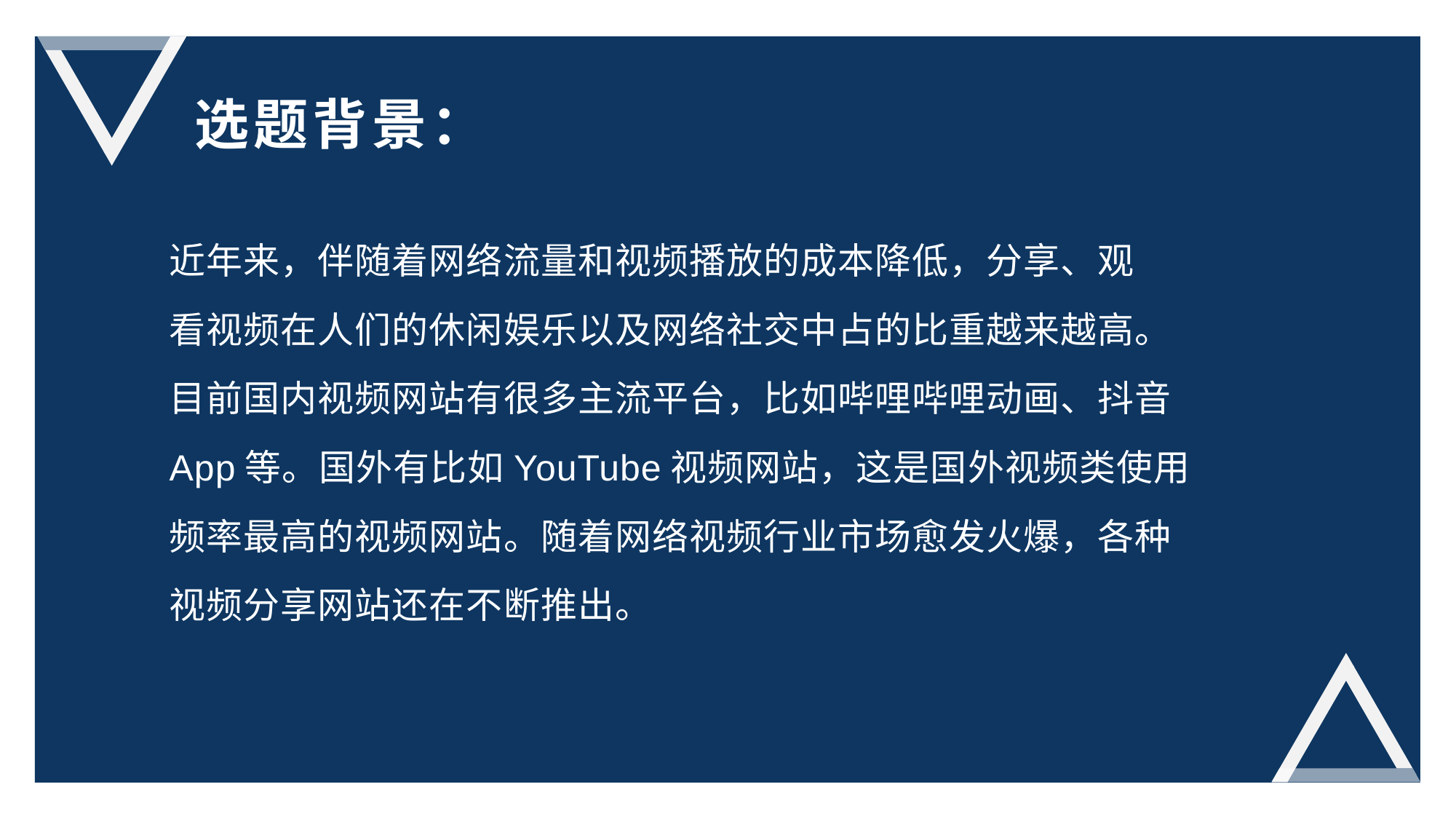

选题背景：
近年来，伴随着网络流量和视频播放的成本降低，分享、观
看视频在人们的休闲娱乐以及网络社交中占的比重越来越高。
目前国内视频网站有很多主流平台，比如哔哩哔哩动画、抖音
App等。国外有比如YouTube视频网站，这是国外视频类使用
频率最高的视频网站。随着网络视频行业市场愈发火爆，各种
视频分享网站还在不断推出。